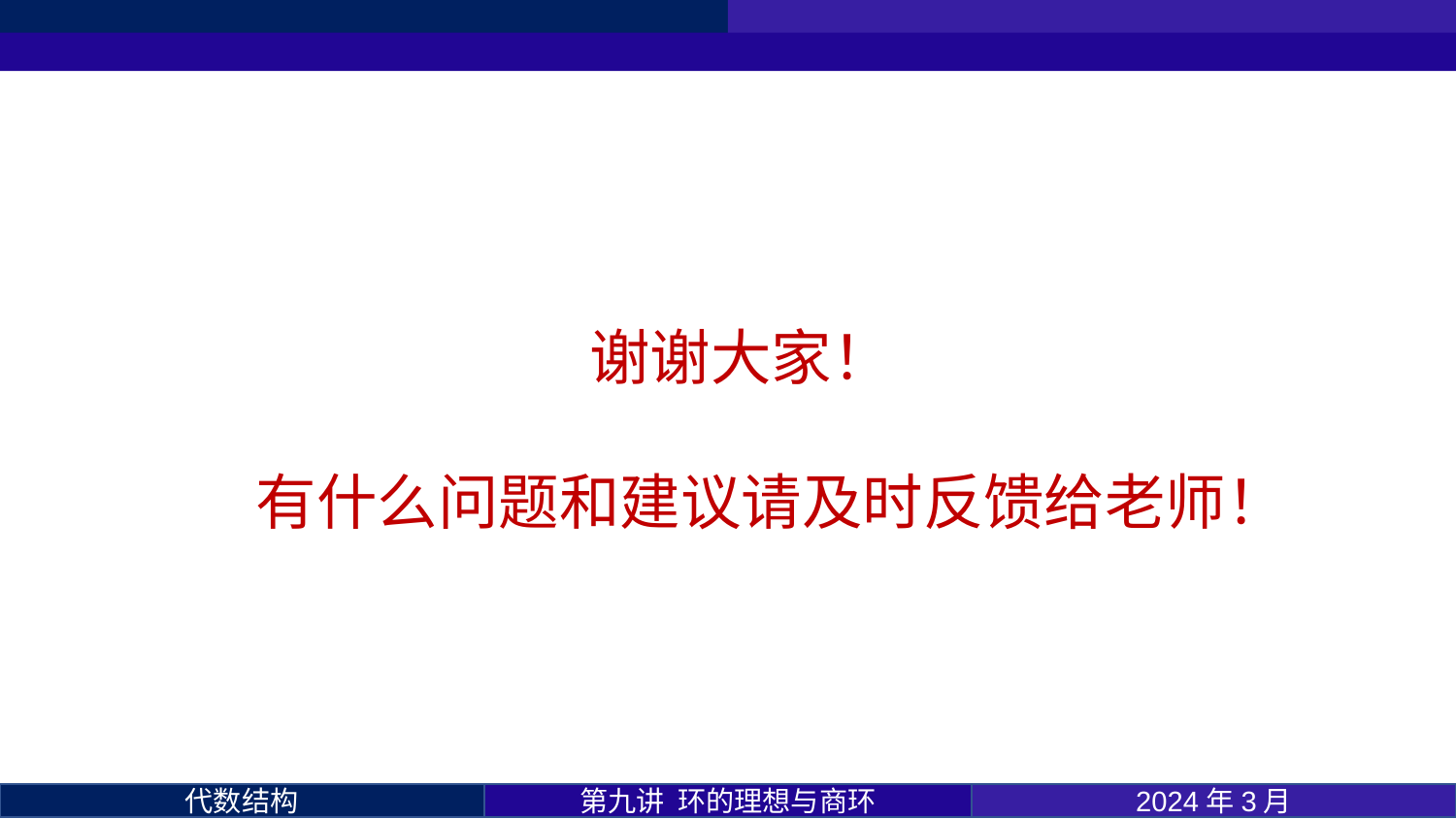

谢谢大家！
有什么问题和建议请及时反馈给老师！
第九讲  环的理想与商环
2024年3月
代数结构